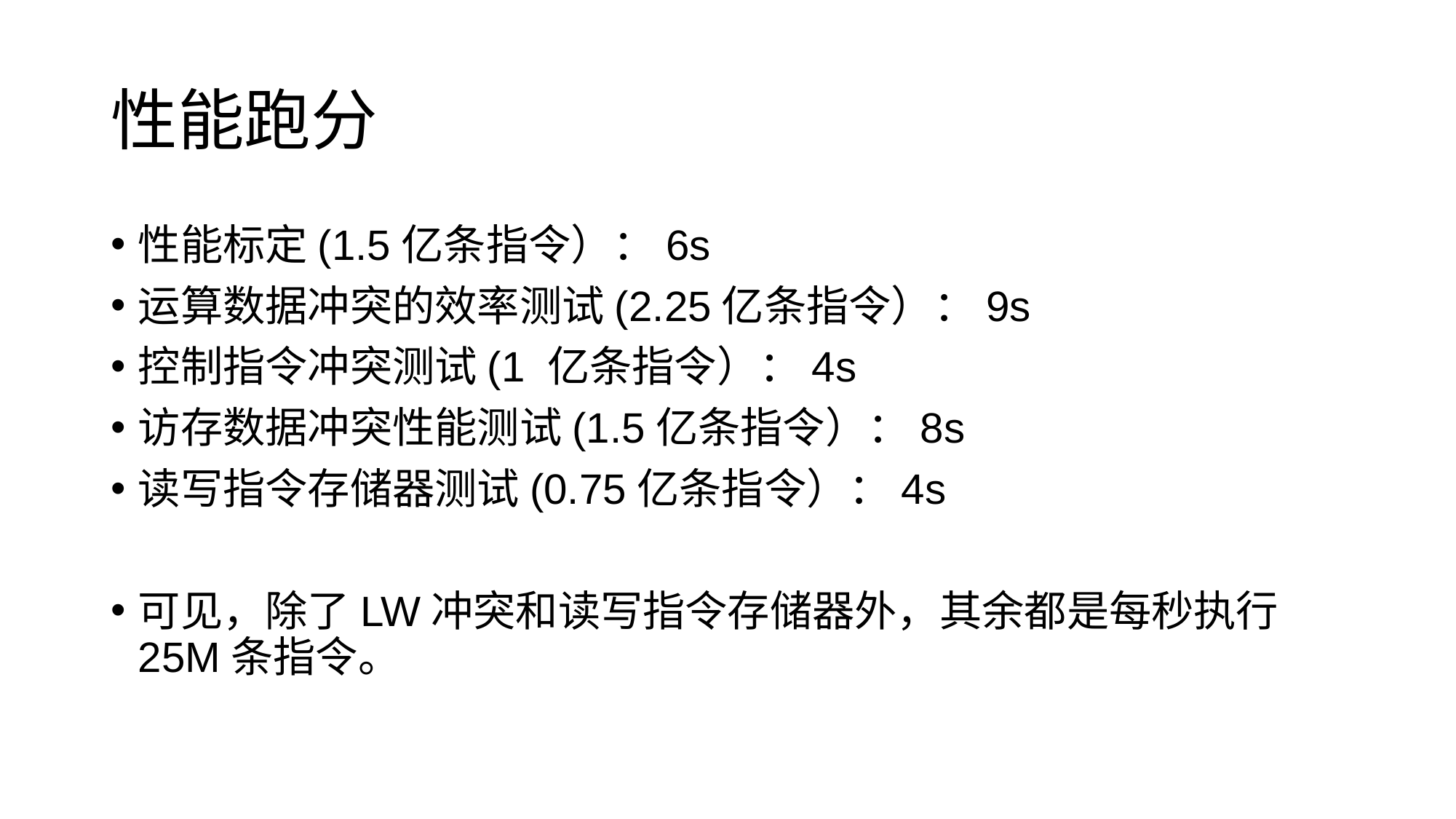

# 性能跑分
性能标定(1.5亿条指令）：6s
运算数据冲突的效率测试(2.25亿条指令）：9s
控制指令冲突测试(1 亿条指令）：4s
访存数据冲突性能测试(1.5亿条指令）：8s
读写指令存储器测试(0.75亿条指令）：4s

可见，除了LW冲突和读写指令存储器外，其余都是每秒执行25M条指令。